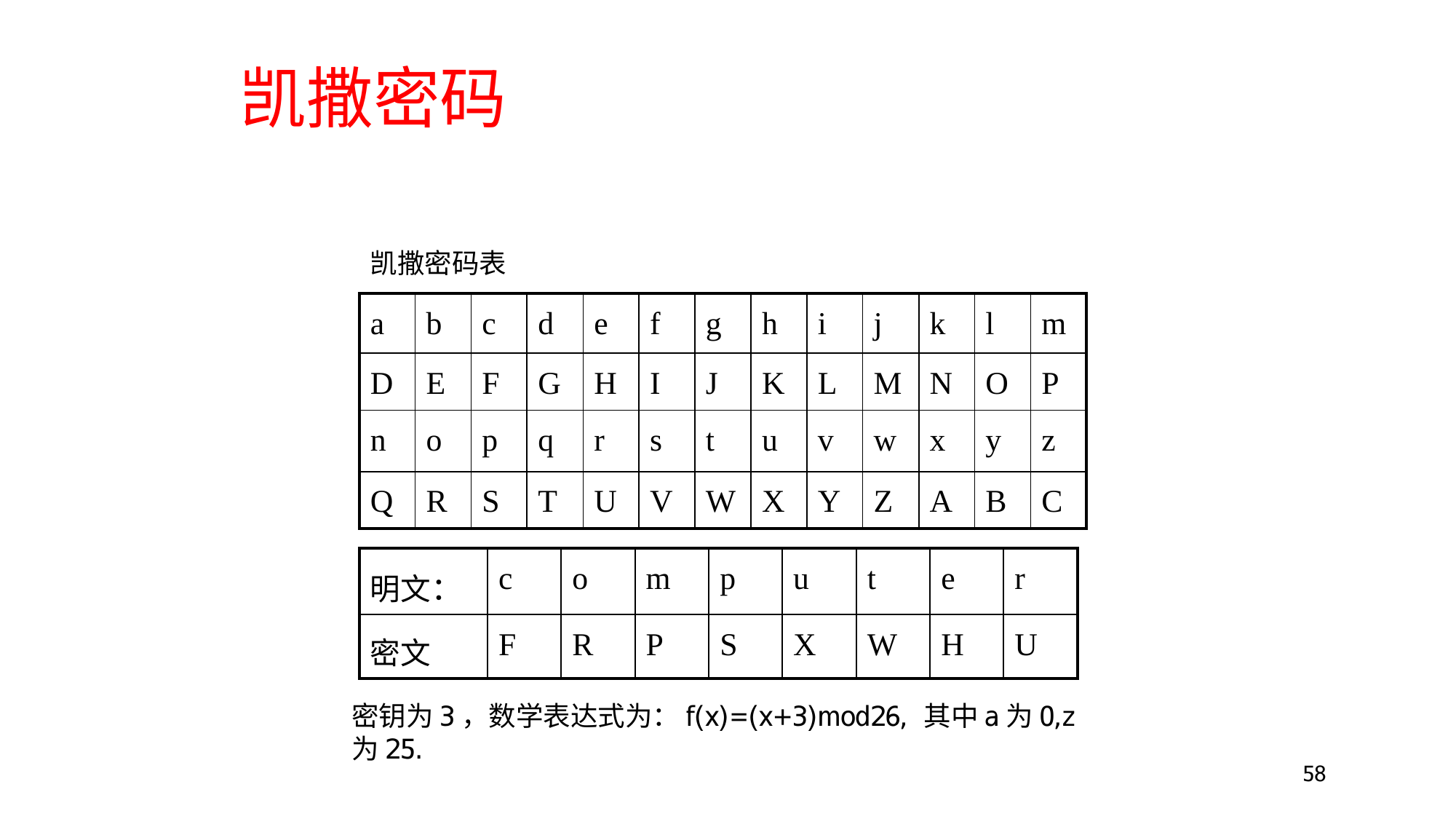

# 凯撒密码

凯撒密码表
| a | b | c | d | e | f | g | h | i | j | k | l | m |
| --- | --- | --- | --- | --- | --- | --- | --- | --- | --- | --- | --- | --- |
| D | E | F | G | H | I | J | K | L | M | N | O | P |
| n | o | p | q | r | s | t | u | v | w | x | y | z |
| Q | R | S | T | U | V | W | X | Y | Z | A | B | C |
| 明文： | c | o | m | p | u | t | e | r |
| --- | --- | --- | --- | --- | --- | --- | --- | --- |
| 密文 | F | R | P | S | X | W | H | U |
密钥为3，数学表达式为：f(x)=(x+3)mod26, 其中a为0,z为25.
58